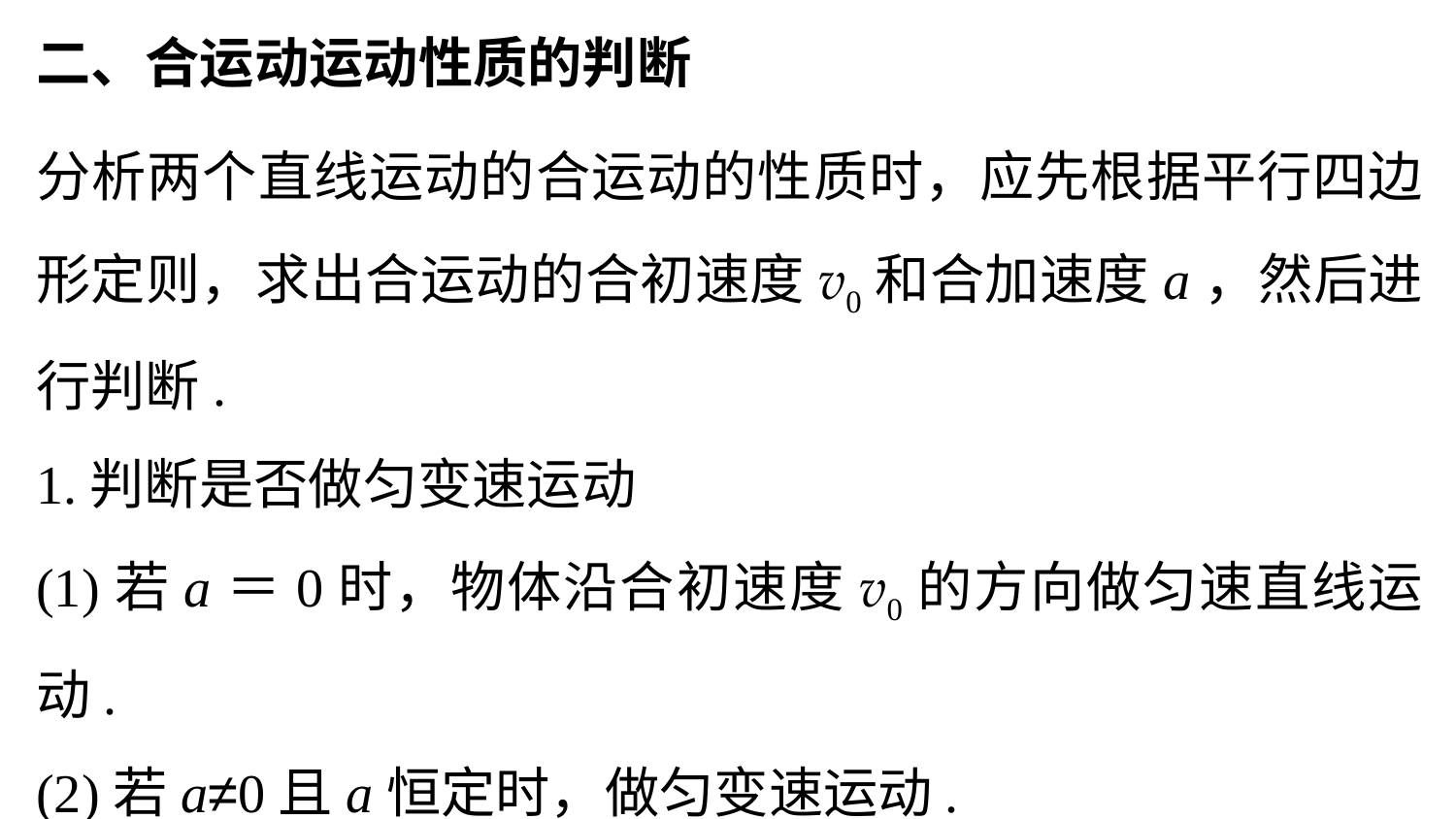

二、合运动运动性质的判断
分析两个直线运动的合运动的性质时，应先根据平行四边形定则，求出合运动的合初速度v0和合加速度a，然后进行判断.
1.判断是否做匀变速运动
(1)若a＝0时，物体沿合初速度v0的方向做匀速直线运动.
(2)若a≠0且a恒定时，做匀变速运动.
(3)若a≠0且a变化时，做非匀变速运动.